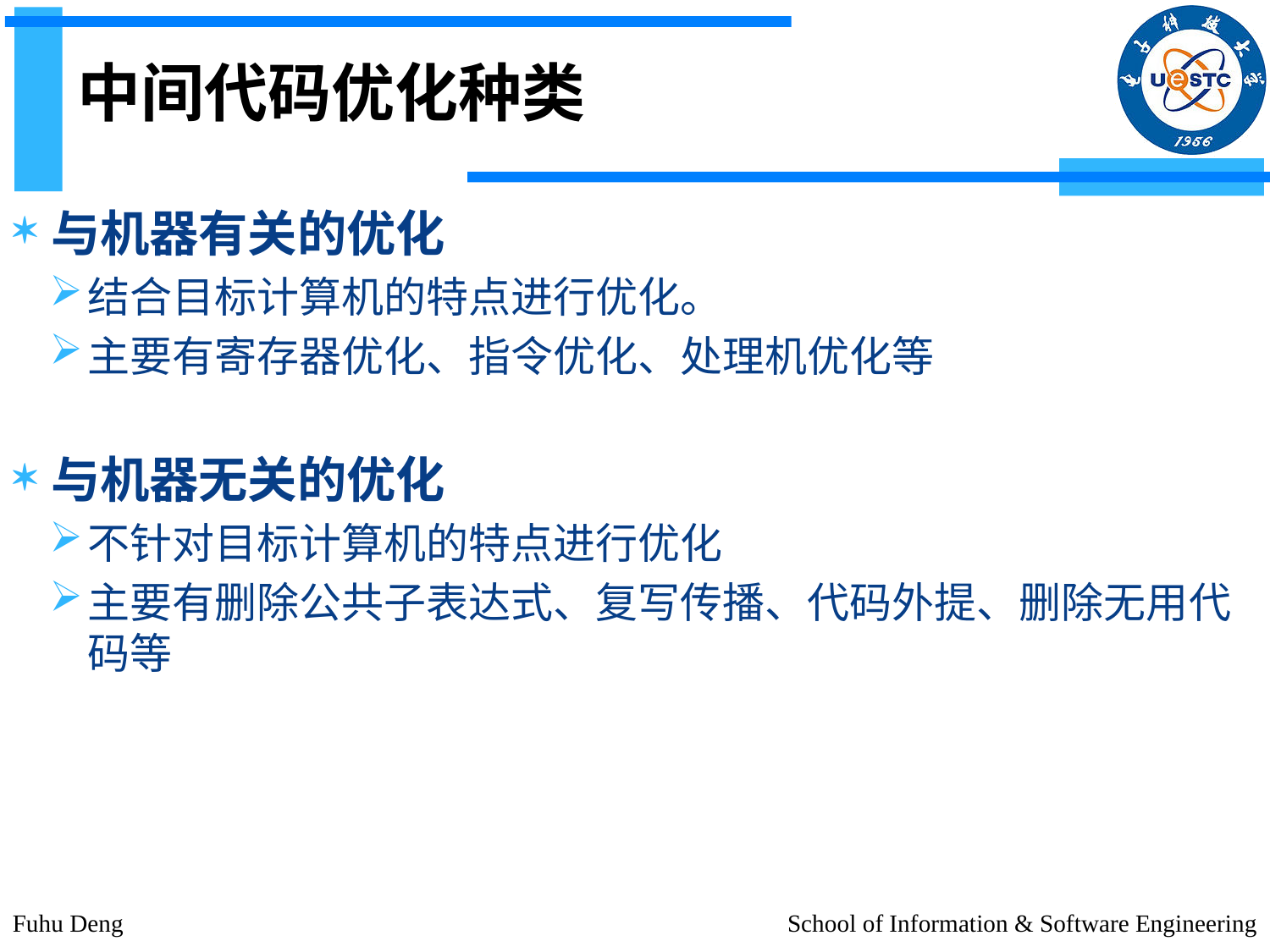

# 中间代码优化种类
与机器有关的优化
结合目标计算机的特点进行优化。
主要有寄存器优化、指令优化、处理机优化等

与机器无关的优化
不针对目标计算机的特点进行优化
主要有删除公共子表达式、复写传播、代码外提、删除无用代码等

Fuhu Deng
3
School of Information & Software Engineering